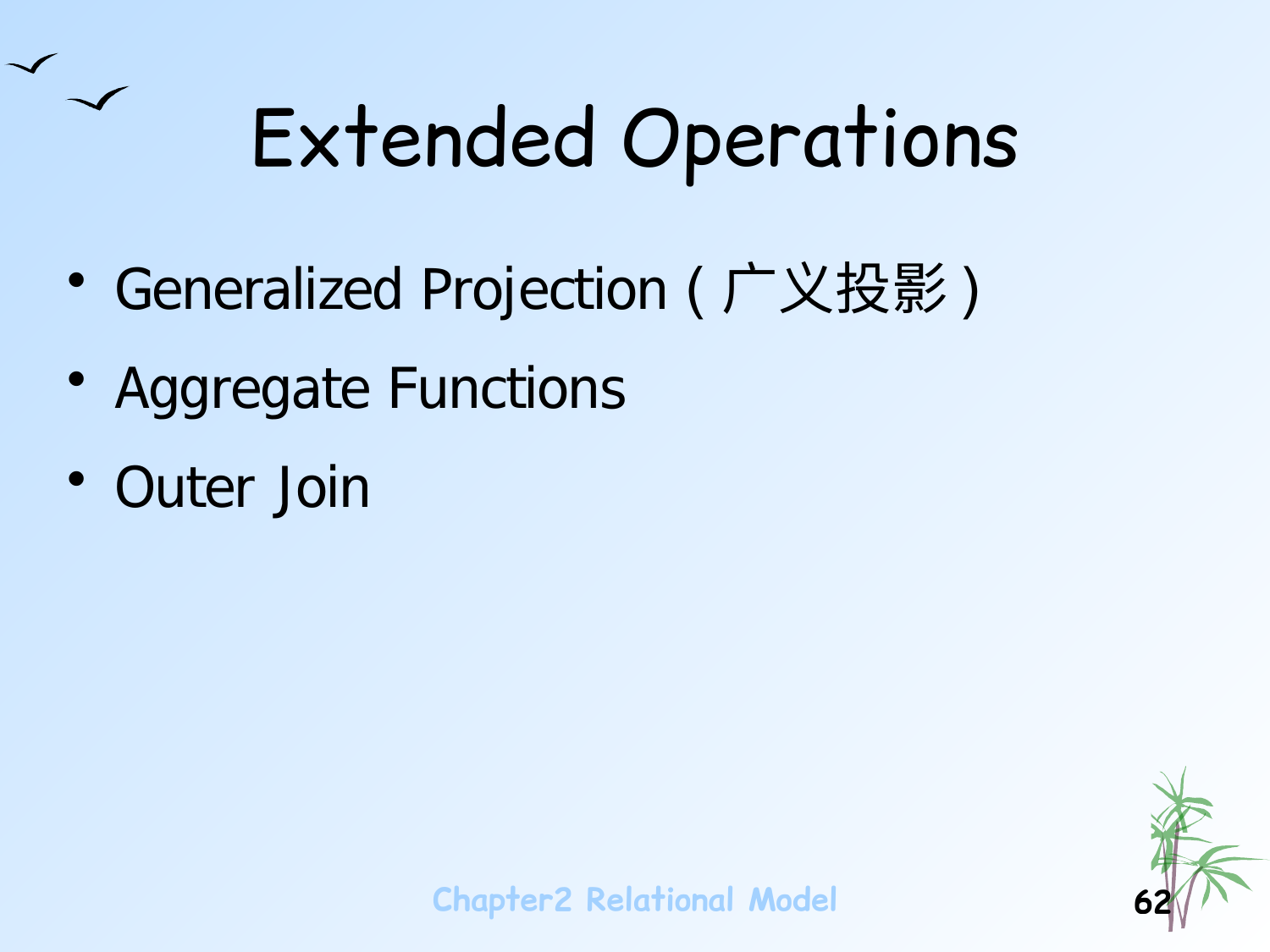

# Extended Operations
Generalized Projection (广义投影)
Aggregate Functions
Outer Join
Chapter2 Relational Model
62